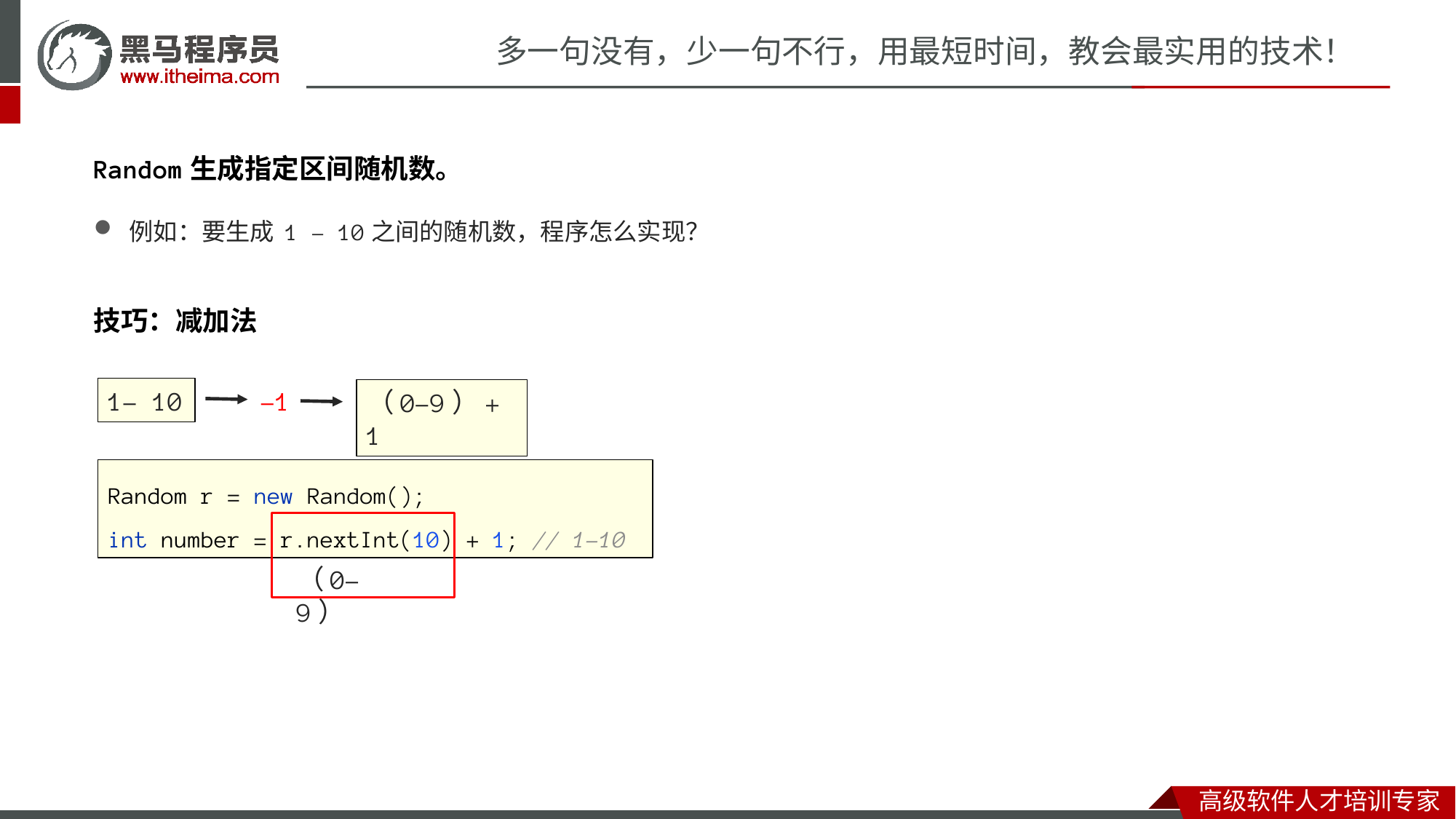

Random生成指定区间随机数。
 例如：要生成 1 – 10之间的随机数，程序怎么实现？
技巧：减加法
1- 10
-1
（0-9）+ 1
Random r = new Random();
int number = r.nextInt(10) + 1; // 1-10

（0-9）